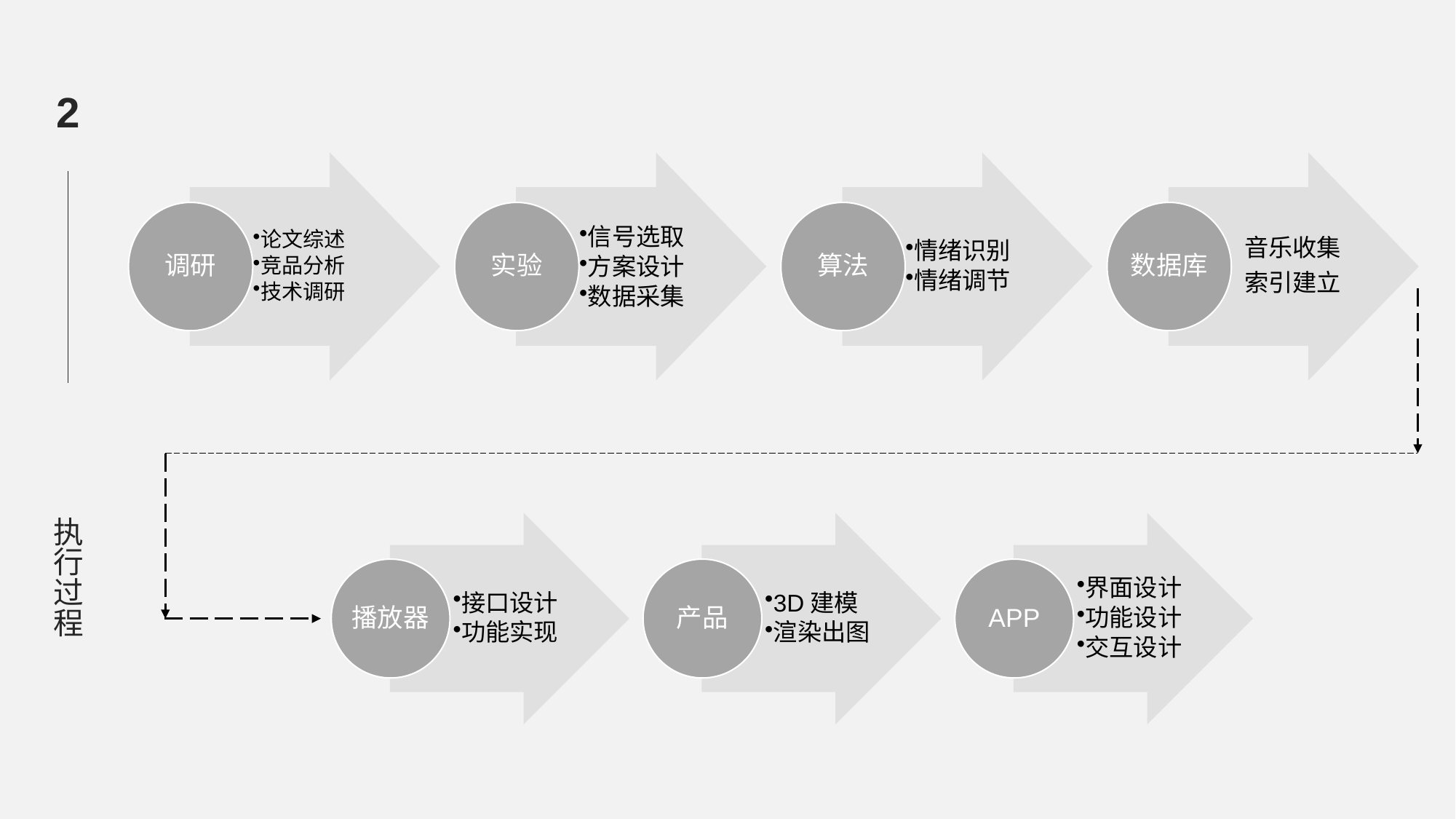

2
论文综述
竞品分析
技术调研

信号选取
方案设计
数据采集

情绪识别
情绪调节
音乐收集
索引建立
调研
实验
算法
数据库
执行过程
接口设计
功能实现
3D建模
渲染出图
界面设计
功能设计
交互设计
播放器
产品
APP